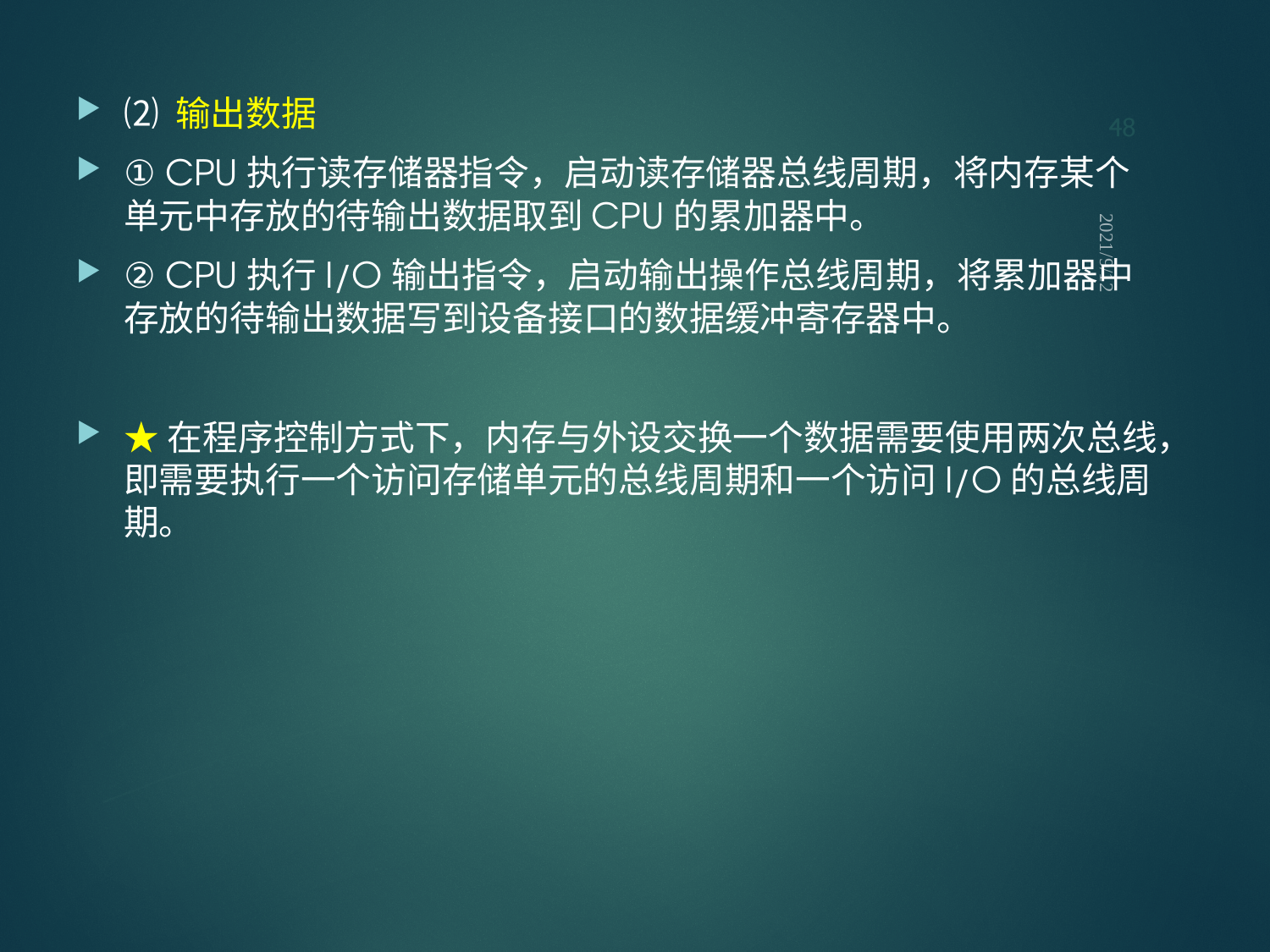

48
⑵ 输出数据
① CPU执行读存储器指令，启动读存储器总线周期，将内存某个单元中存放的待输出数据取到CPU的累加器中。
② CPU执行I/O输出指令，启动输出操作总线周期，将累加器中存放的待输出数据写到设备接口的数据缓冲寄存器中。

★在程序控制方式下，内存与外设交换一个数据需要使用两次总线，即需要执行一个访问存储单元的总线周期和一个访问I/O的总线周期。
2021/9/12